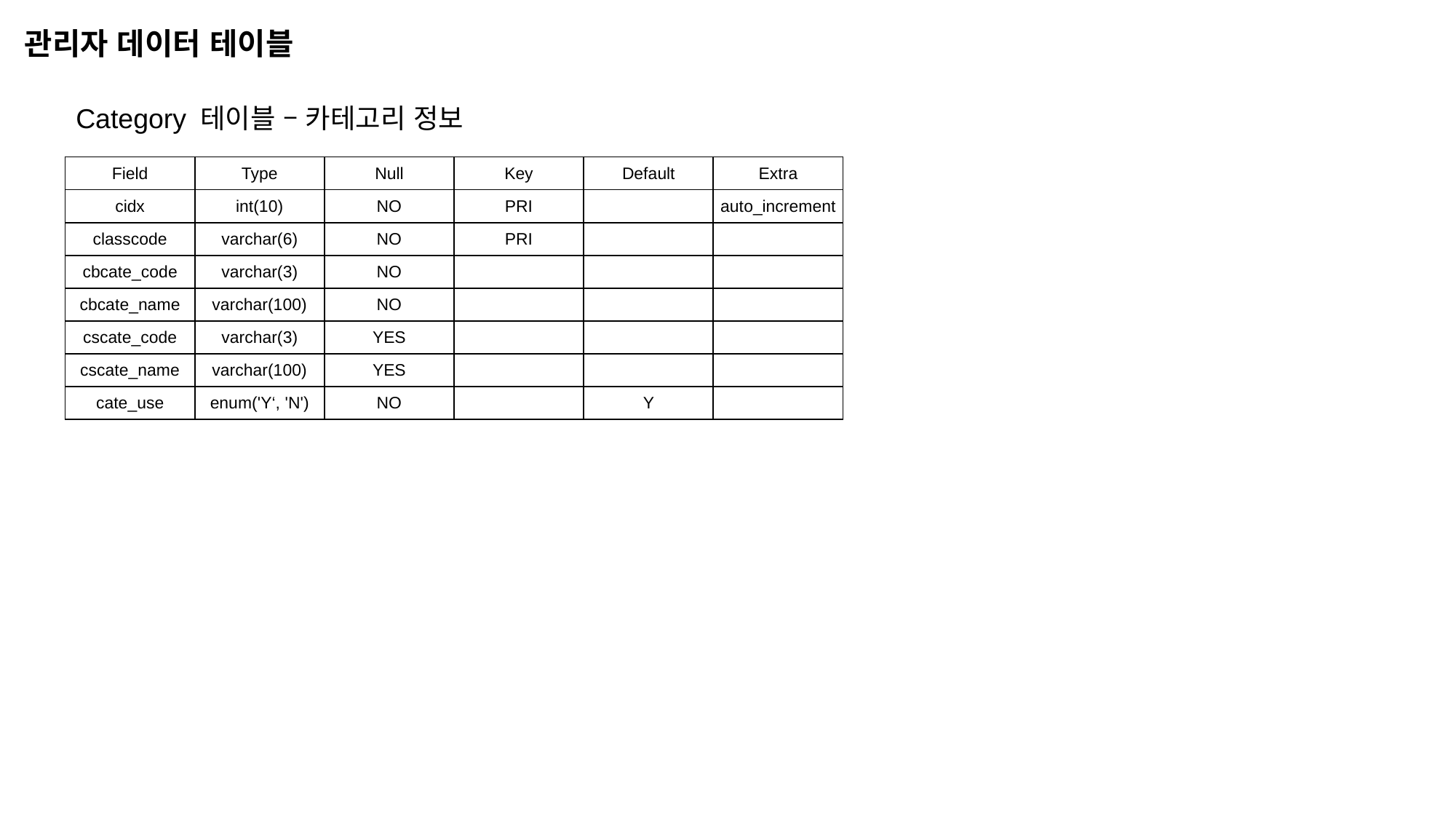

관리자 데이터 테이블
Category 테이블 – 카테고리 정보
| Field | Type | Null | Key | Default | Extra |
| --- | --- | --- | --- | --- | --- |
| cidx | int(10) | NO | PRI |  | auto\_increment |
| classcode | varchar(6) | NO | PRI |  |  |
| cbcate\_code | varchar(3) | NO |  |  |  |
| cbcate\_name | varchar(100) | NO |  |  |  |
| cscate\_code | varchar(3) | YES |  |  |  |
| cscate\_name | varchar(100) | YES |  |  |  |
| cate\_use | enum('Y‘, 'N') | NO |  | Y |  |